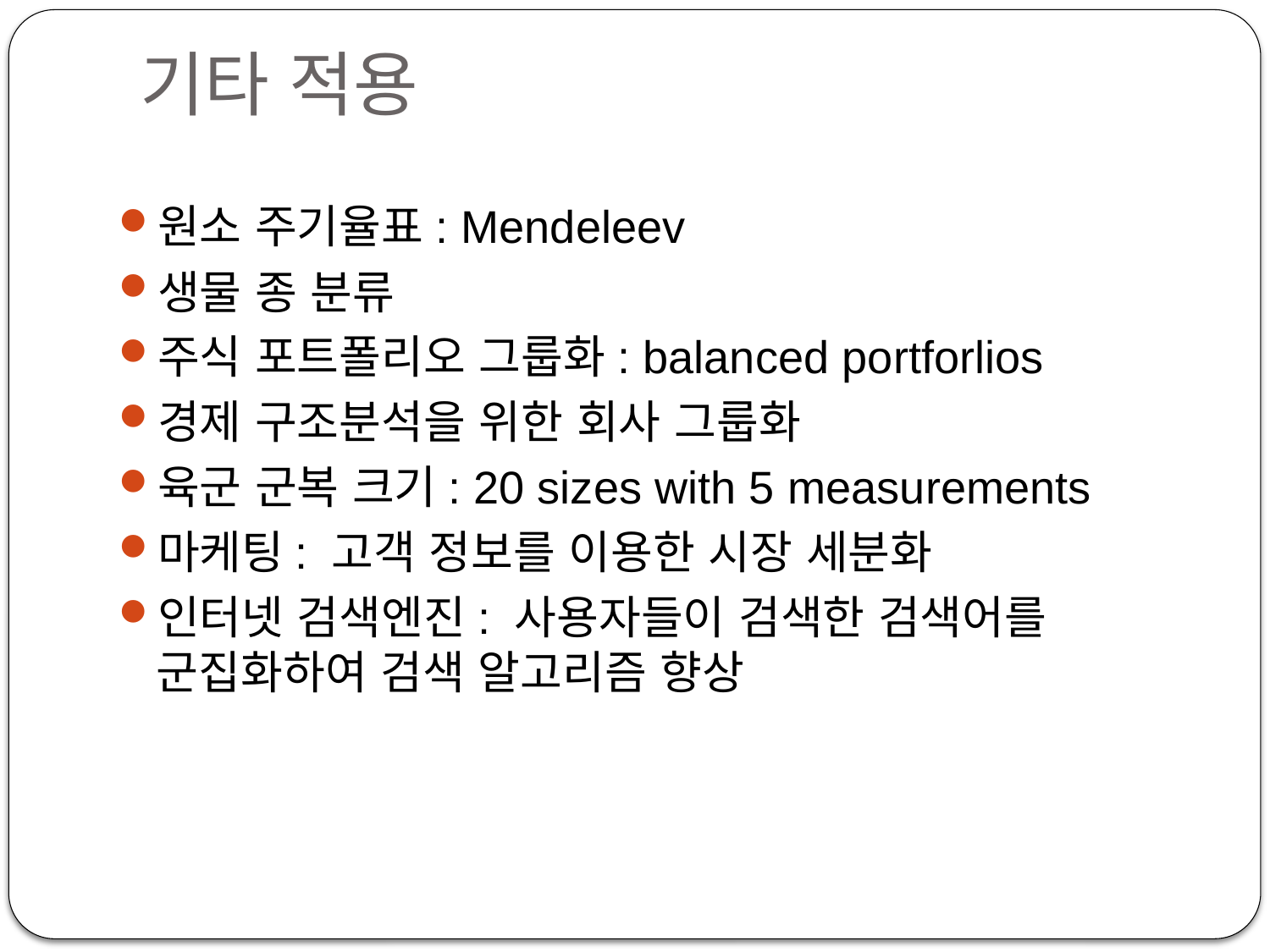

# 기타 적용
원소 주기율표: Mendeleev
생물 종 분류
주식 포트폴리오 그룹화: balanced portforlios
경제 구조분석을 위한 회사 그룹화
육군 군복 크기: 20 sizes with 5 measurements
마케팅: 고객 정보를 이용한 시장 세분화
인터넷 검색엔진: 사용자들이 검색한 검색어를 군집화하여 검색 알고리즘 향상